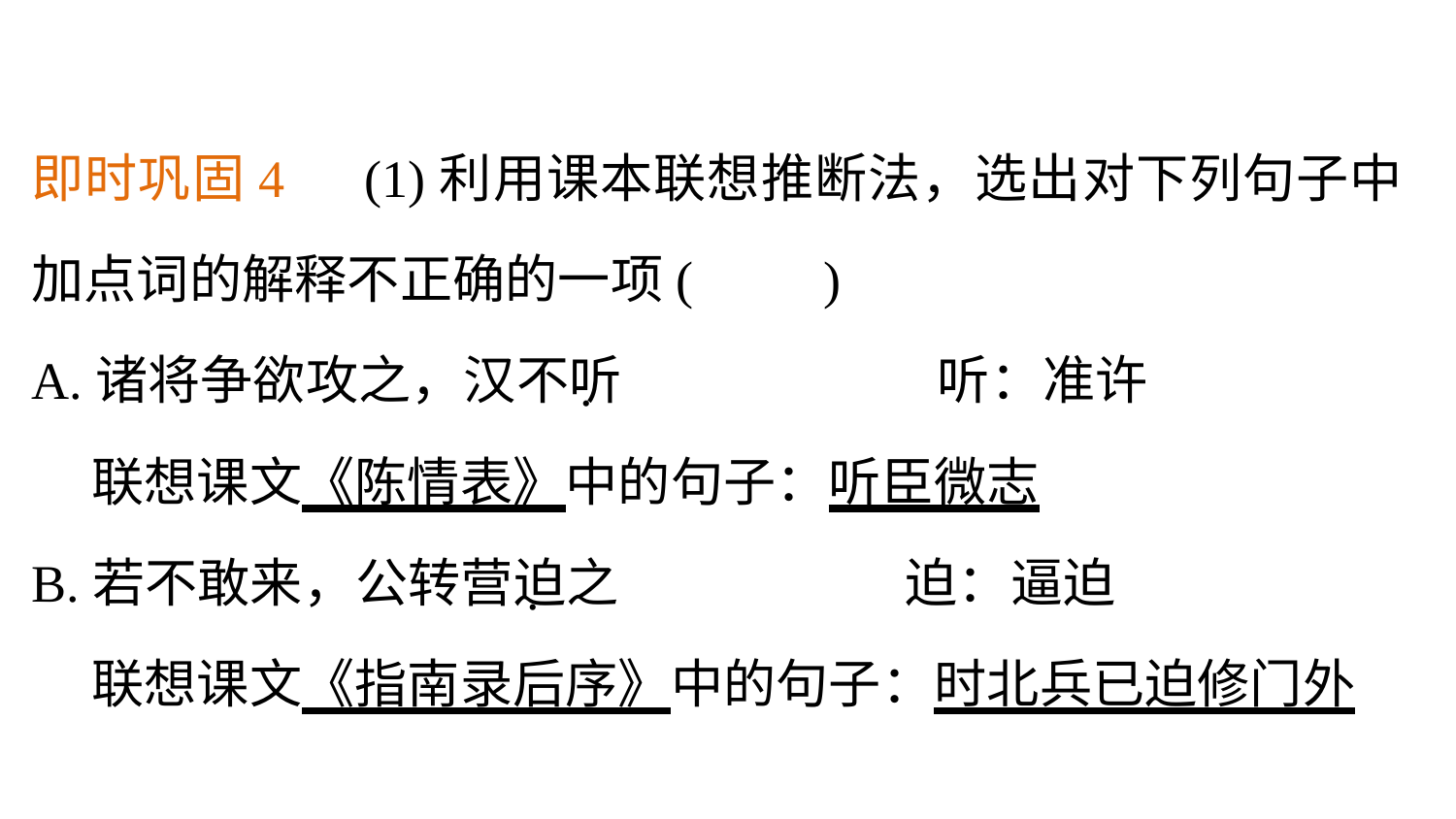

即时巩固4　(1)利用课本联想推断法，选出对下列句子中加点词的解释不正确的一项(　　)
A.诸将争欲攻之，汉不听　　　　　　听：准许
    联想课文《陈情表》中的句子：听臣微志
B.若不敢来，公转营迫之  		迫：逼迫
    联想课文《指南录后序》中的句子：时北兵已迫修门外
.
.